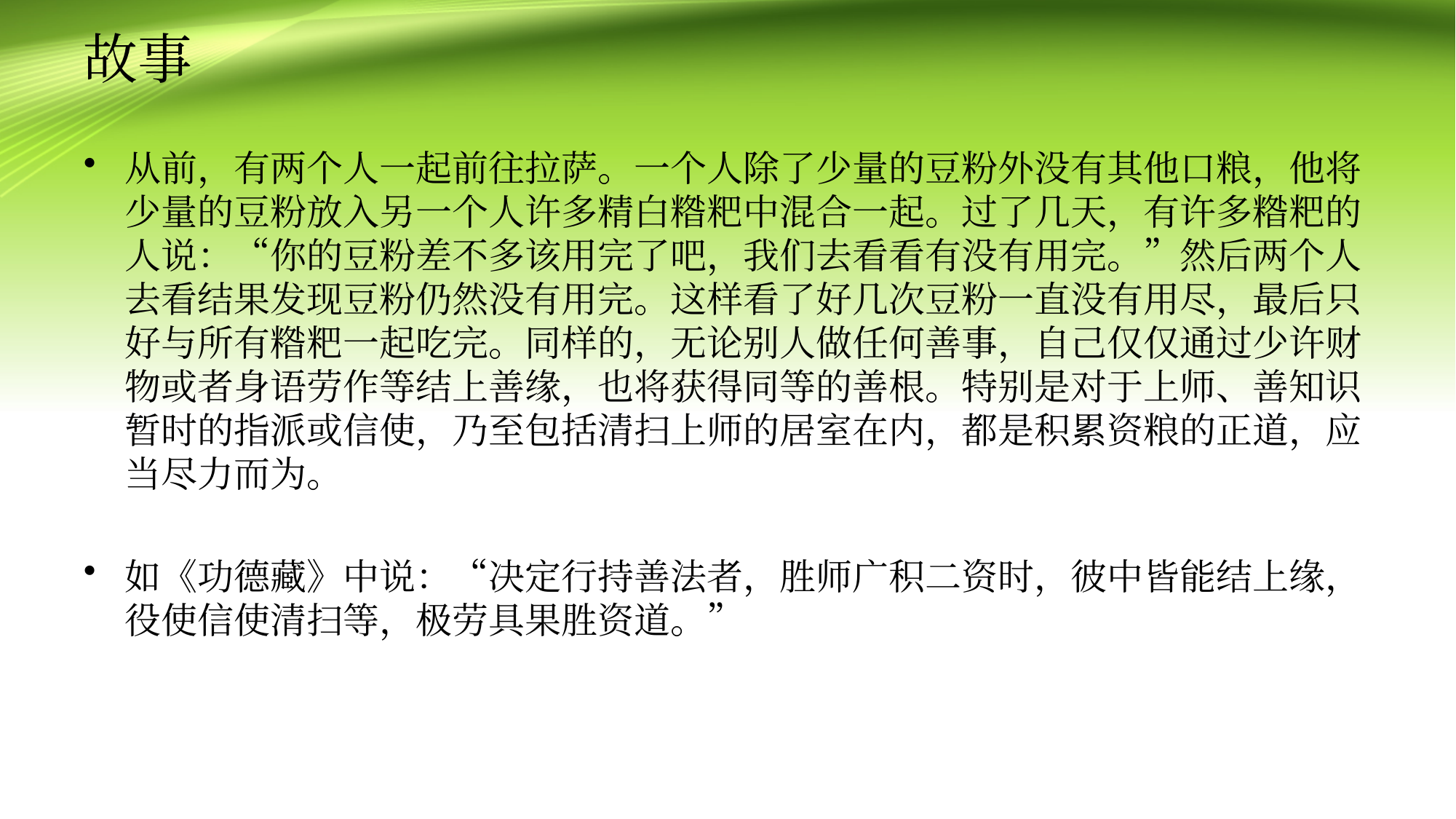

# 故事
从前，有两个人一起前往拉萨。一个人除了少量的豆粉外没有其他口粮，他将少量的豆粉放入另一个人许多精白糌粑中混合一起。过了几天，有许多糌粑的人说：“你的豆粉差不多该用完了吧，我们去看看有没有用完。”然后两个人去看结果发现豆粉仍然没有用完。这样看了好几次豆粉一直没有用尽，最后只好与所有糌粑一起吃完。同样的，无论别人做任何善事，自己仅仅通过少许财物或者身语劳作等结上善缘，也将获得同等的善根。特别是对于上师、善知识暂时的指派或信使，乃至包括清扫上师的居室在内，都是积累资粮的正道，应当尽力而为。

如《功德藏》中说：“决定行持善法者，胜师广积二资时，彼中皆能结上缘，役使信使清扫等，极劳具果胜资道。”